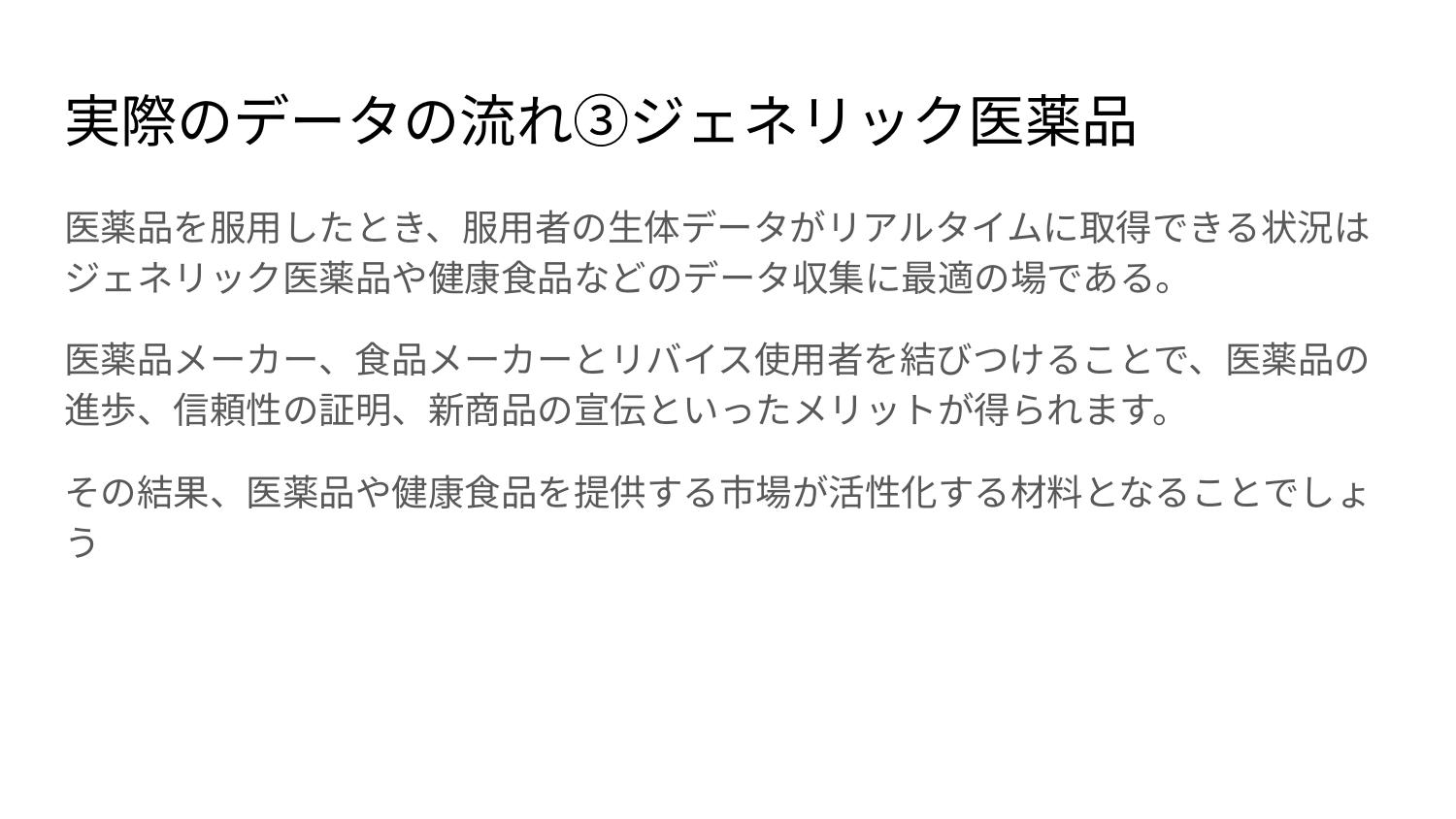

# 実際のデータの流れ③ジェネリック医薬品
医薬品を服用したとき、服用者の生体データがリアルタイムに取得できる状況はジェネリック医薬品や健康食品などのデータ収集に最適の場である。
医薬品メーカー、食品メーカーとリバイス使用者を結びつけることで、医薬品の進歩、信頼性の証明、新商品の宣伝といったメリットが得られます。
その結果、医薬品や健康食品を提供する市場が活性化する材料となることでしょう